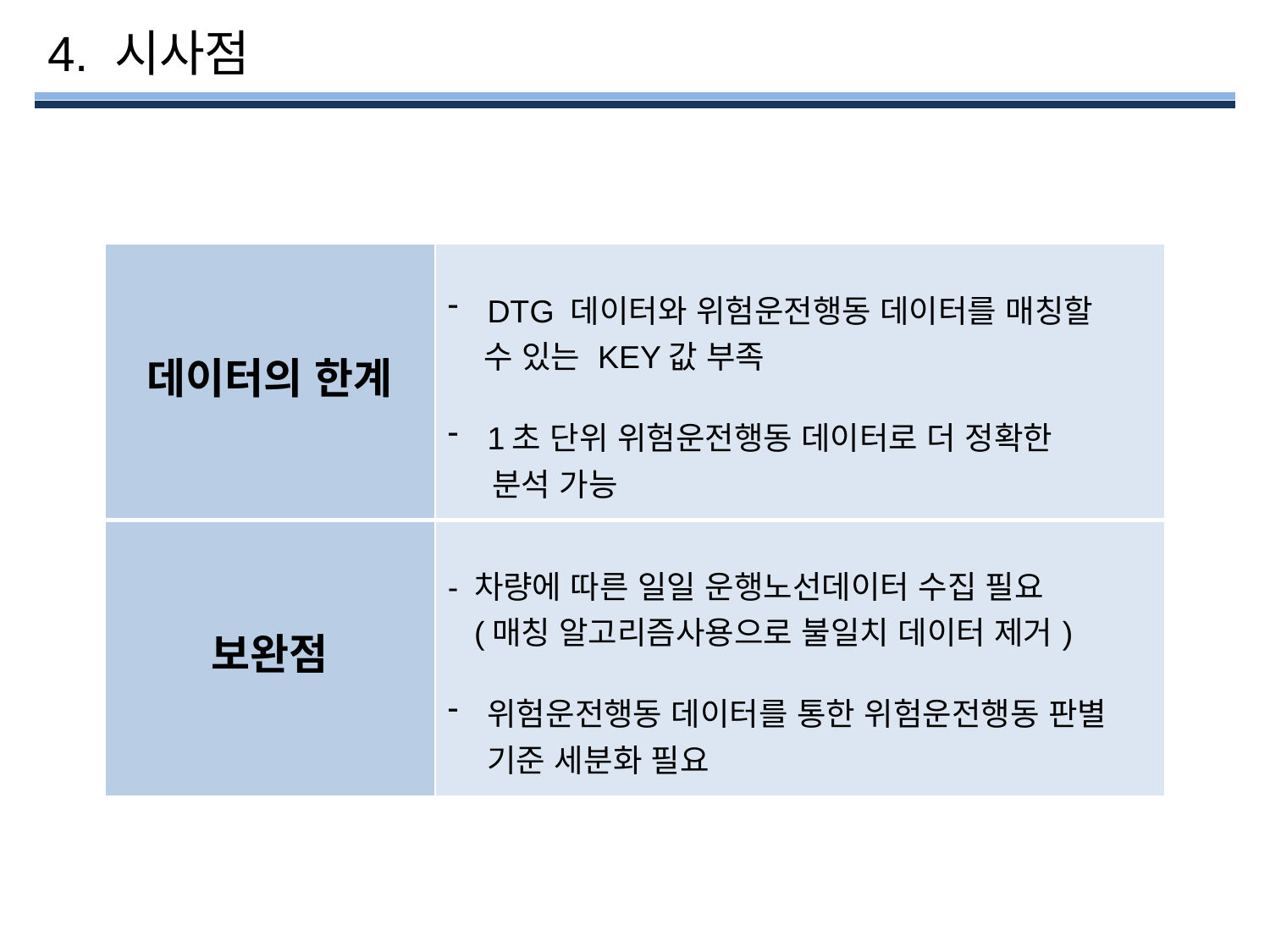

4. 시사점
| 데이터의 한계 | DTG 데이터와 위험운전행동 데이터를 매칭할 수 있는 KEY값 부족 1초 단위 위험운전행동 데이터로 더 정확한 분석 가능 |
| --- | --- |
| 보완점 | - 차량에 따른 일일 운행노선데이터 수집 필요 (매칭 알고리즘사용으로 불일치 데이터 제거) 위험운전행동 데이터를 통한 위험운전행동 판별 기준 세분화 필요 |